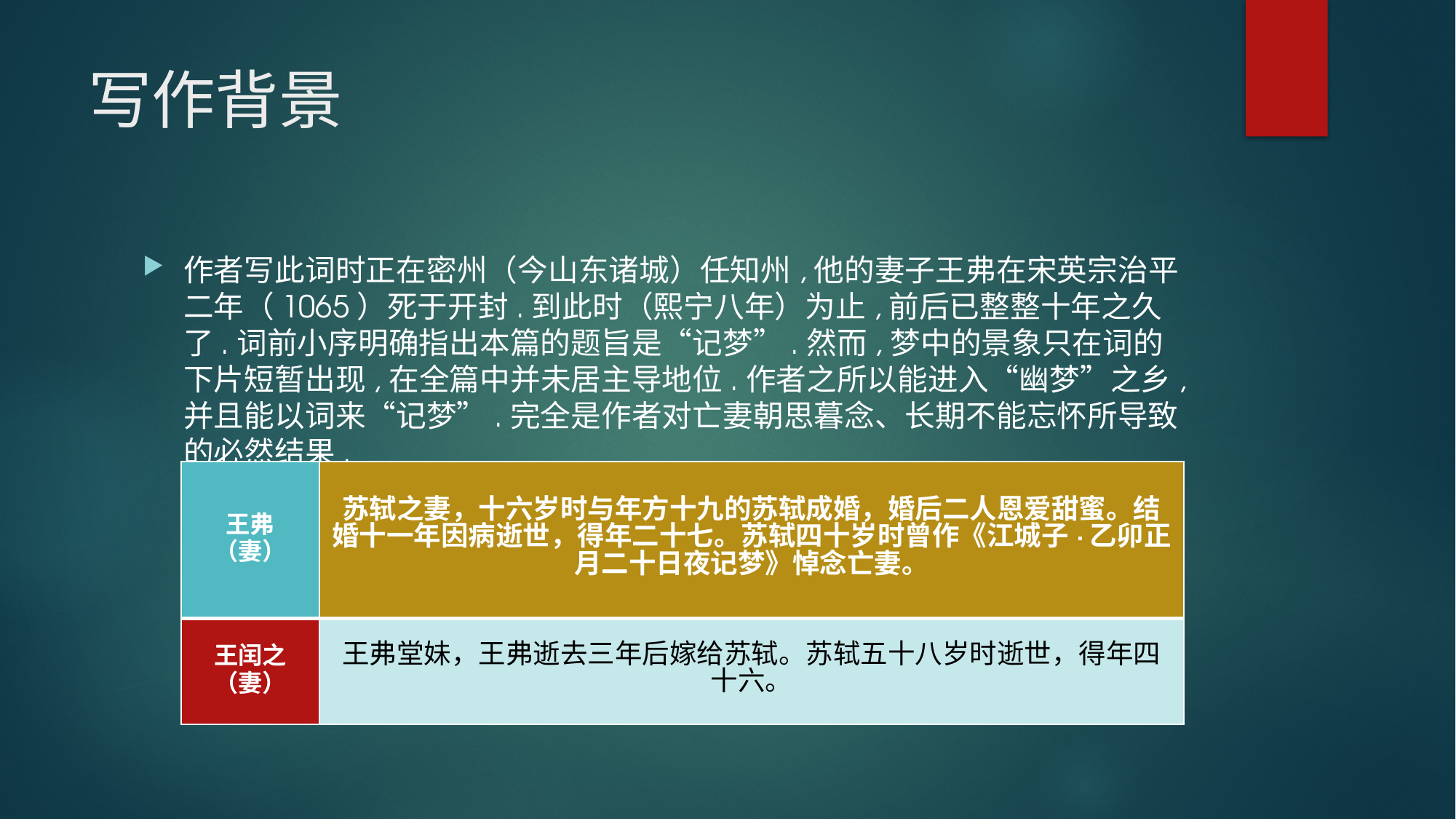

# 写作背景
作者写此词时正在密州（今山东诸城）任知州,他的妻子王弗在宋英宗治平二年（1065）死于开封.到此时（熙宁八年）为止,前后已整整十年之久了.词前小序明确指出本篇的题旨是“记梦”.然而,梦中的景象只在词的下片短暂出现,在全篇中并未居主导地位.作者之所以能进入“幽梦”之乡,并且能以词来“记梦”.完全是作者对亡妻朝思暮念、长期不能忘怀所导致的必然结果.
| 王弗（妻） | 苏轼之妻，十六岁时与年方十九的苏轼成婚，婚后二人恩爱甜蜜。结婚十一年因病逝世，得年二十七。苏轼四十岁时曾作《江城子·乙卯正月二十日夜记梦》悼念亡妻。 |
| --- | --- |
| 王闰之（妻） | 王弗堂妹，王弗逝去三年后嫁给苏轼。苏轼五十八岁时逝世，得年四十六。 |